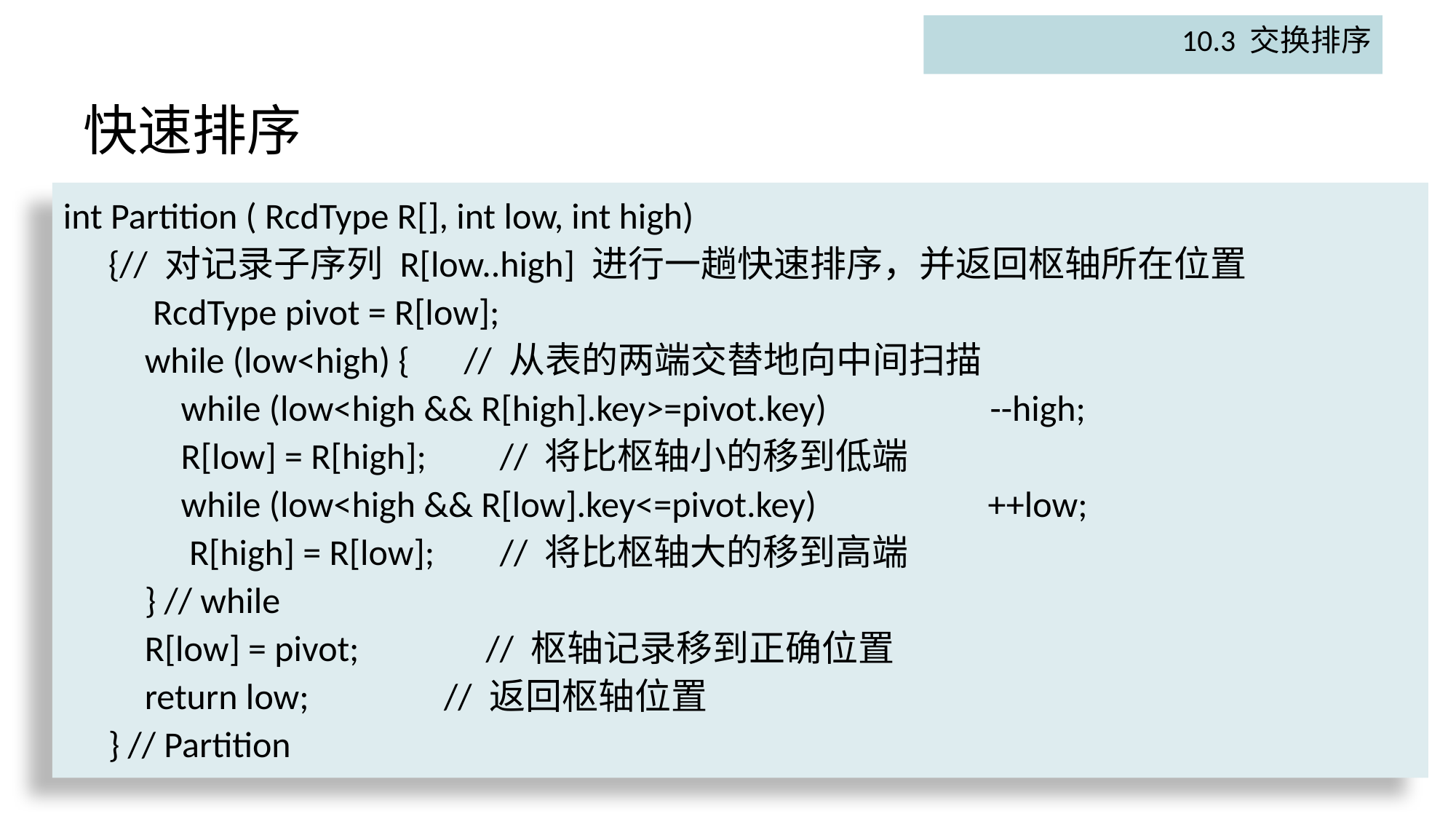

10.3 交换排序
# 快速排序
int Partition ( RcdType R[], int low, int high)
　{// 对记录子序列 R[low..high] 进行一趟快速排序，并返回枢轴所在位置
　　 RcdType pivot = R[low];
　　while (low<high) {　// 从表的两端交替地向中间扫描
　　　while (low<high && R[high].key>=pivot.key)　　　　--high;
　　　R[low] = R[high];	// 将比枢轴小的移到低端
　　　while (low<high && R[low].key<=pivot.key) 　　　　++low;
　　　 R[high] = R[low];	// 将比枢轴大的移到高端
　　} // while
　　R[low] = pivot;　　　// 枢轴记录移到正确位置
　　return low; 　　　// 返回枢轴位置
　} // Partition